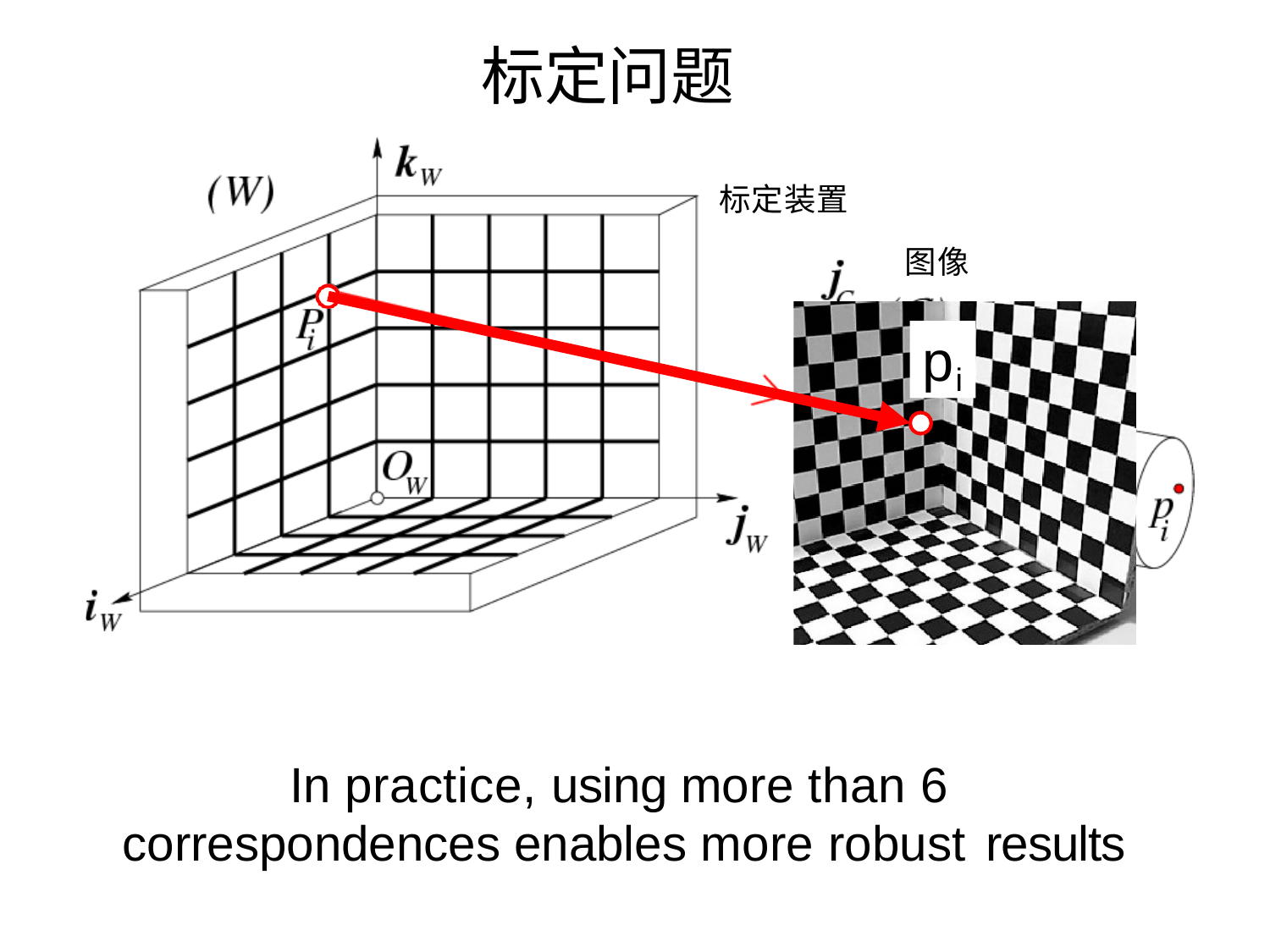

# 标定问题

标定装置
图像

jjCC
pi

In practice, using more than 6  correspondences enables more robust results